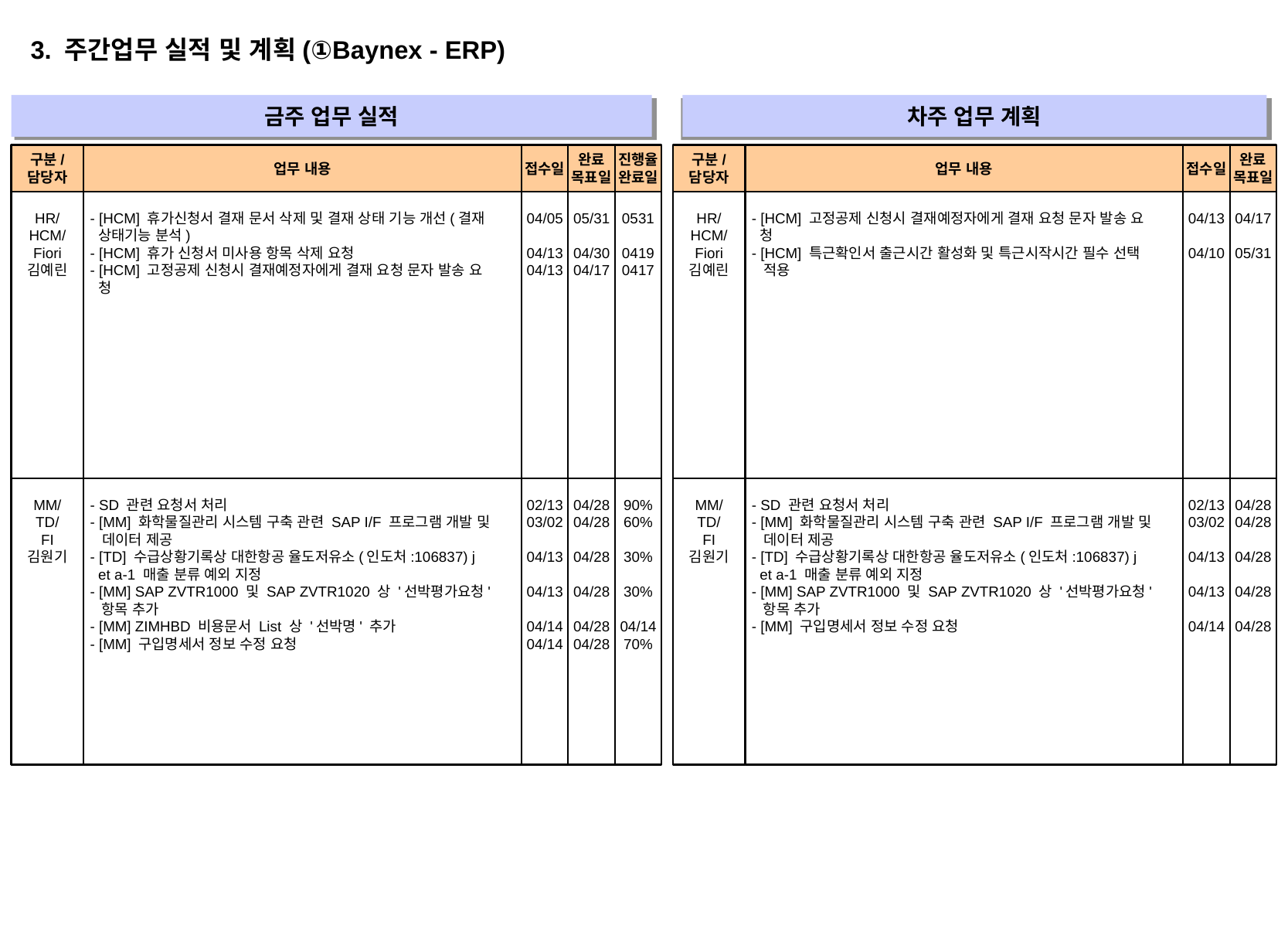

3. 주간업무 실적 및 계획(①Baynex - ERP)
금주 업무 실적
차주 업무 계획
" "
" "
구분/
담당자
업무 내용
접수일
완료
목표일
진행율
완료일
구분/
담당자
업무 내용
접수일
완료
목표일
HR/
HCM/
Fiori
김예린

- [HCM] 휴가신청서 결재 문서 삭제 및 결재 상태 기능 개선(결재
  상태기능 분석)
- [HCM] 휴가 신청서 미사용 항목 삭제 요청
- [HCM] 고정공제 신청시 결재예정자에게 결재 요청 문자 발송 요
  청
04/05
04/13
04/13
05/31
04/30
04/17
0531
0419
0417
HR/
HCM/
Fiori
김예린

- [HCM] 고정공제 신청시 결재예정자에게 결재 요청 문자 발송 요
  청
- [HCM] 특근확인서 출근시간 활성화 및 특근시작시간 필수 선택
   적용
04/13
04/10
04/17
05/31
MM/
TD/
FI
김원기

- SD 관련 요청서 처리
- [MM] 화학물질관리 시스템 구축 관련 SAP I/F 프로그램 개발 및
   데이터 제공
- [TD] 수급상황기록상 대한항공 율도저유소(인도처:106837) j
  et a-1 매출 분류 예외 지정
- [MM] SAP ZVTR1000 및 SAP ZVTR1020 상 '선박평가요청'
  항목 추가
- [MM] ZIMHBD 비용문서 List 상 '선박명' 추가
- [MM] 구입명세서 정보 수정 요청
02/13
03/02
04/13
04/13
04/14
04/14
04/28
04/28
04/28
04/28
04/28
04/28
90%
60%
30%
30%
04/14
70%
MM/
TD/
FI
김원기

- SD 관련 요청서 처리
- [MM] 화학물질관리 시스템 구축 관련 SAP I/F 프로그램 개발 및
   데이터 제공
- [TD] 수급상황기록상 대한항공 율도저유소(인도처:106837) j
  et a-1 매출 분류 예외 지정
- [MM] SAP ZVTR1000 및 SAP ZVTR1020 상 '선박평가요청'
  항목 추가
- [MM] 구입명세서 정보 수정 요청
02/13
03/02
04/13
04/13
04/14
04/28
04/28
04/28
04/28
04/28